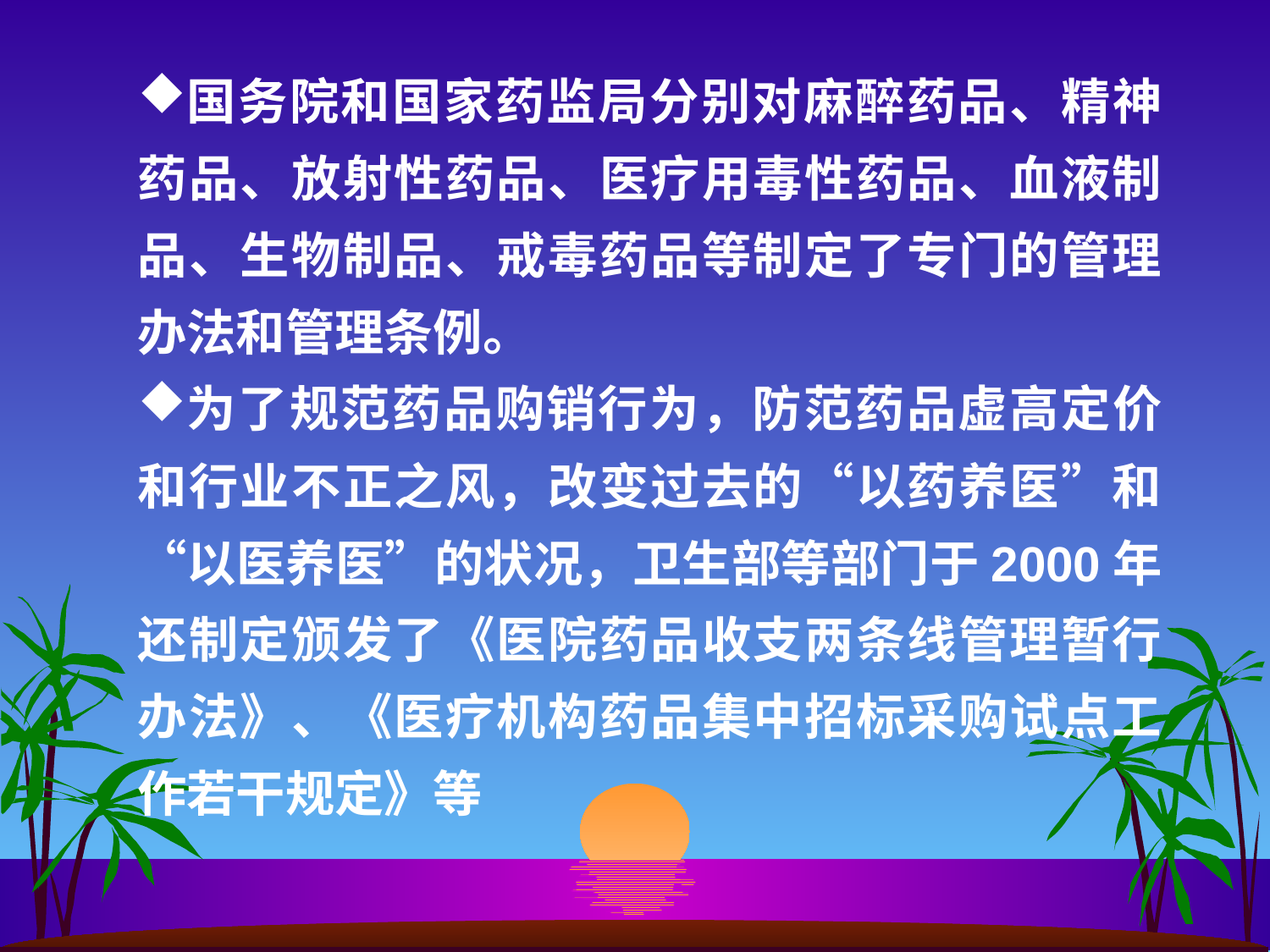

国务院和国家药监局分别对麻醉药品、精神药品、放射性药品、医疗用毒性药品、血液制品、生物制品、戒毒药品等制定了专门的管理办法和管理条例。
为了规范药品购销行为，防范药品虚高定价和行业不正之风，改变过去的“以药养医”和“以医养医”的状况，卫生部等部门于2000年还制定颁发了《医院药品收支两条线管理暂行办法》、《医疗机构药品集中招标采购试点工作若干规定》等
#
​